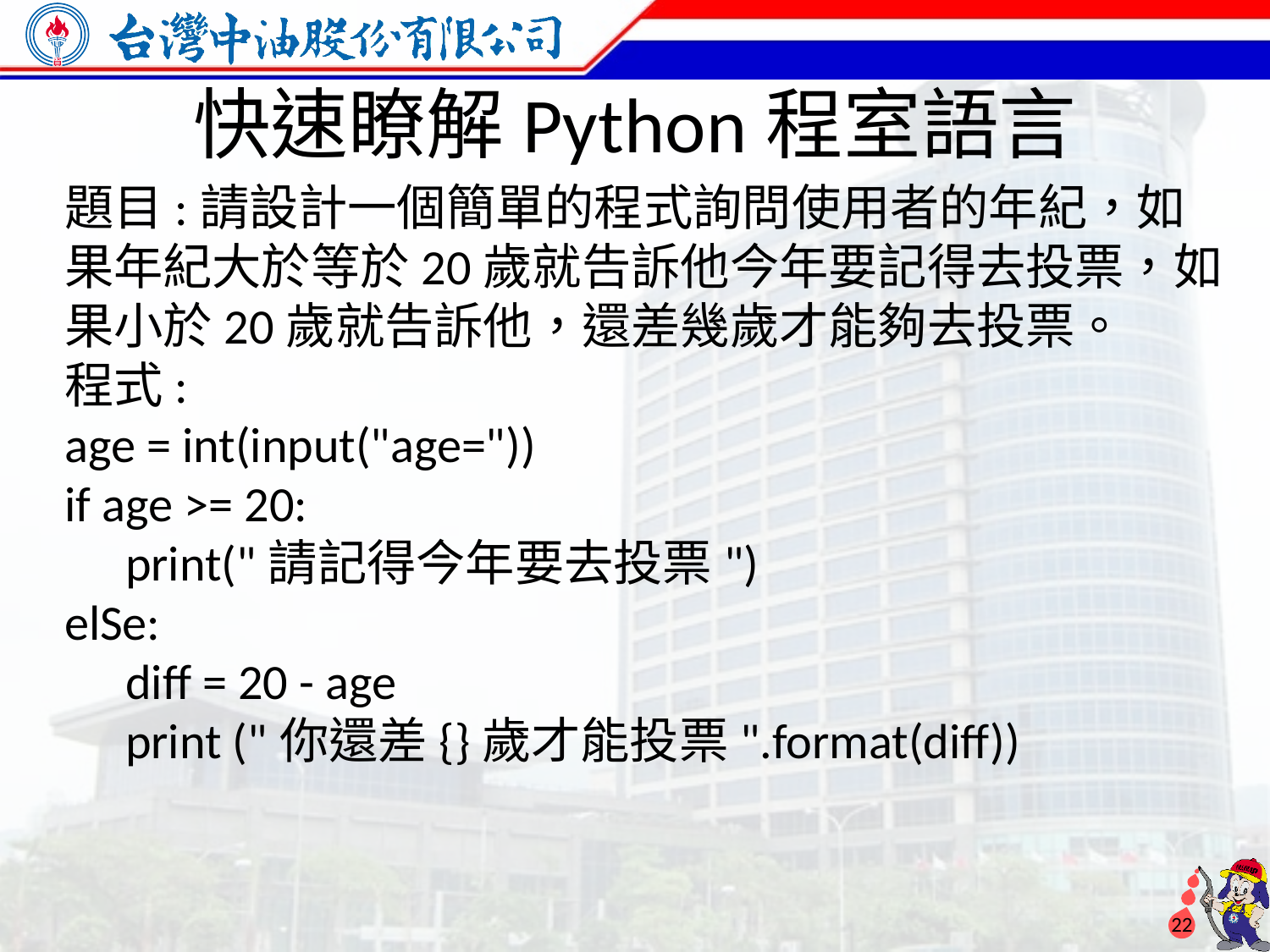

快速瞭解Python程室語言
題目:請設計一個簡單的程式詢問使用者的年紀，如果年紀大於等於20歲就告訴他今年要記得去投票，如果小於20歲就告訴他，還差幾歲才能夠去投票。
程式:
age = int(input("age="))
if age >= 20:
　print("請記得今年要去投票")
elSe:
　diff = 20 - age
　print ("你還差{}歲才能投票".format(diff))

22